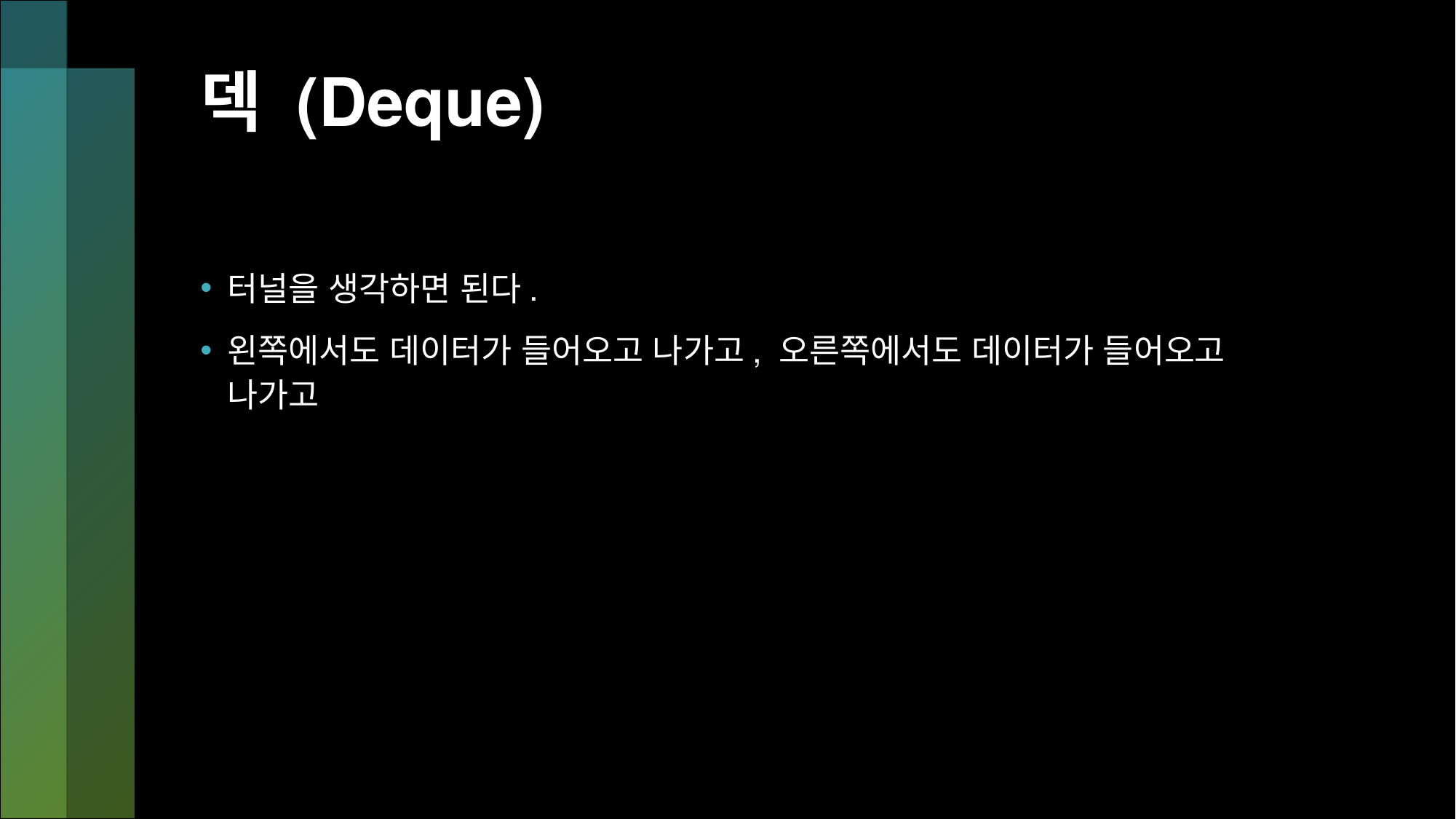

# 덱 (Deque)
터널을 생각하면 된다.
왼쪽에서도 데이터가 들어오고 나가고, 오른쪽에서도 데이터가 들어오고 나가고